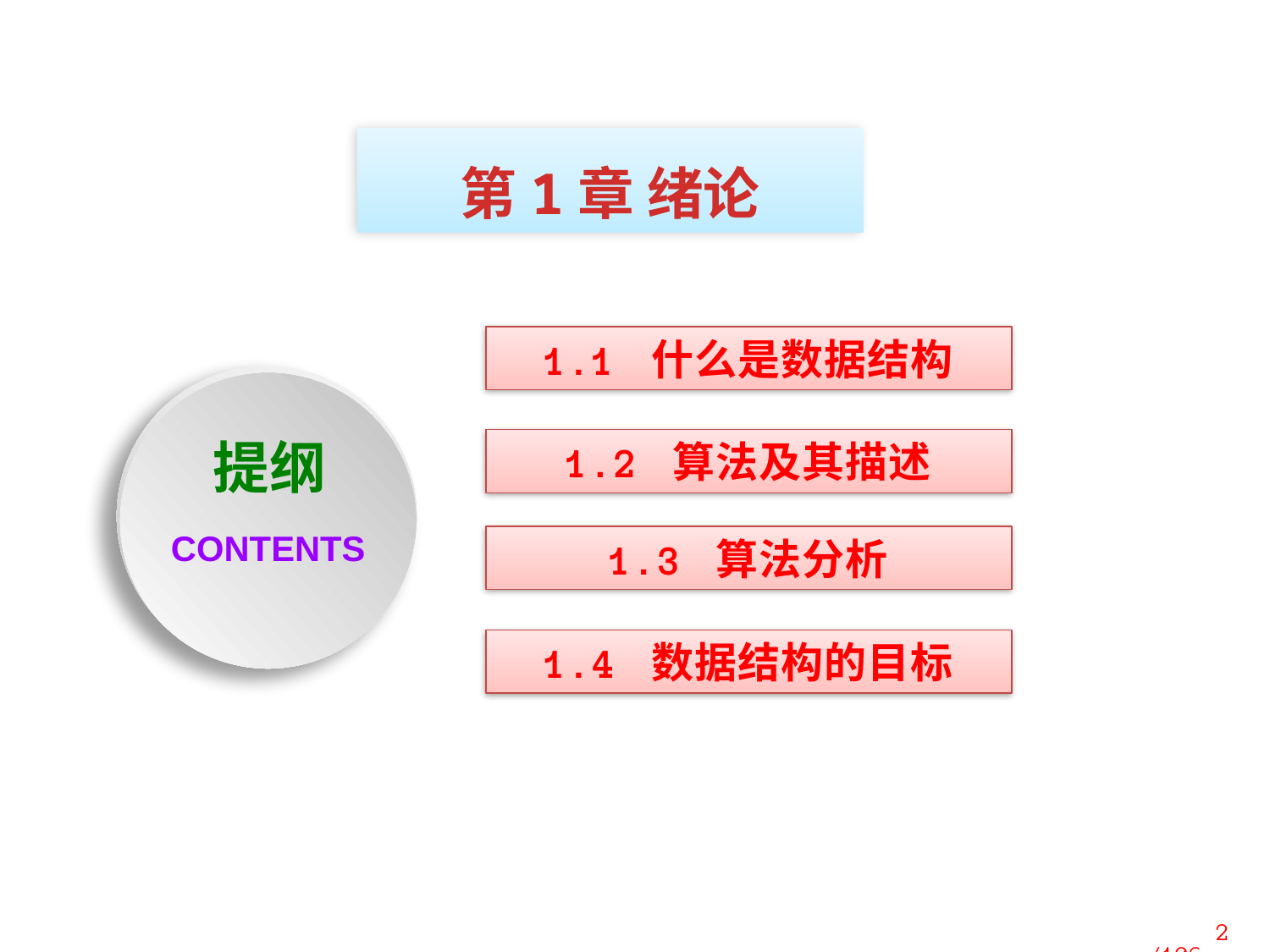

第1章 绪论
1.1 什么是数据结构

提纲
1.2 算法及其描述
CONTENTS
1.3 算法分析
1.4 数据结构的目标
                 2/106